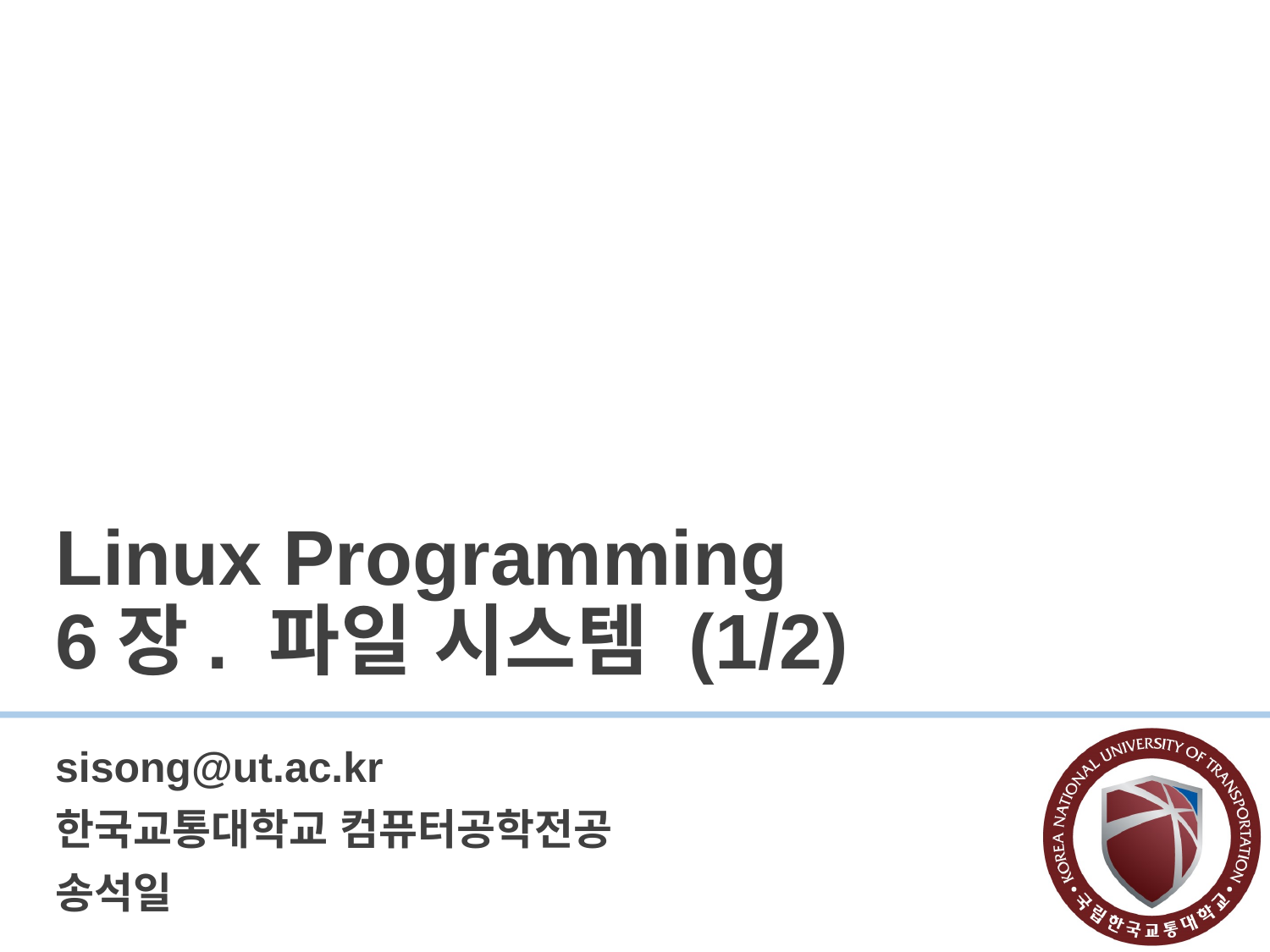

# Linux Programming 6장. 파일 시스템 (1/2)
sisong@ut.ac.kr
한국교통대학교 컴퓨터공학전공
송석일